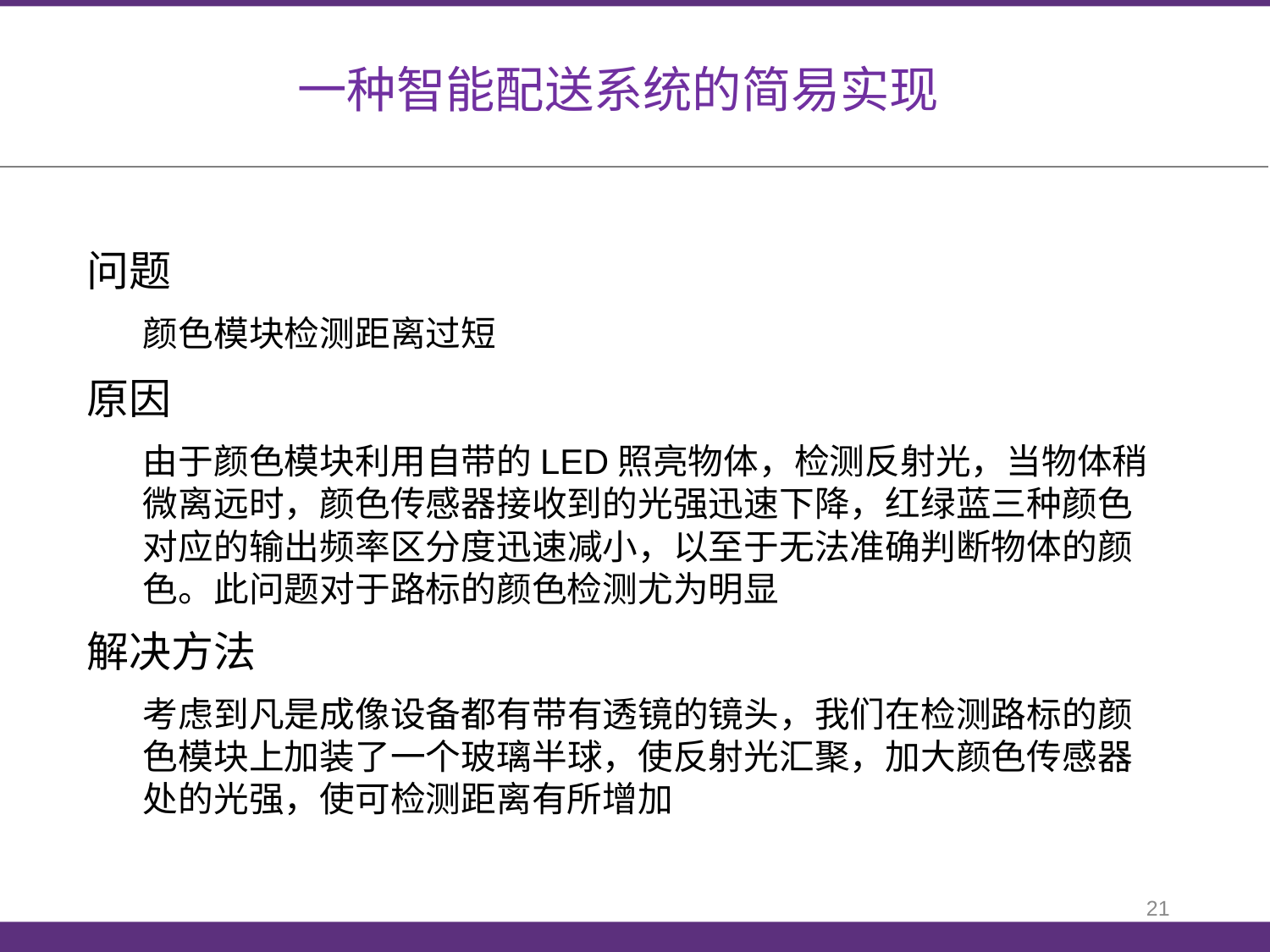

一种智能配送系统的简易实现
问题

颜色模块检测距离过短
原因
由于颜色模块利用自带的LED照亮物体，检测反射光，当物体稍微离远时，颜色传感器接收到的光强迅速下降，红绿蓝三种颜色对应的输出频率区分度迅速减小，以至于无法准确判断物体的颜色。此问题对于路标的颜色检测尤为明显
解决方法
考虑到凡是成像设备都有带有透镜的镜头，我们在检测路标的颜色模块上加装了一个玻璃半球，使反射光汇聚，加大颜色传感器处的光强，使可检测距离有所增加
21